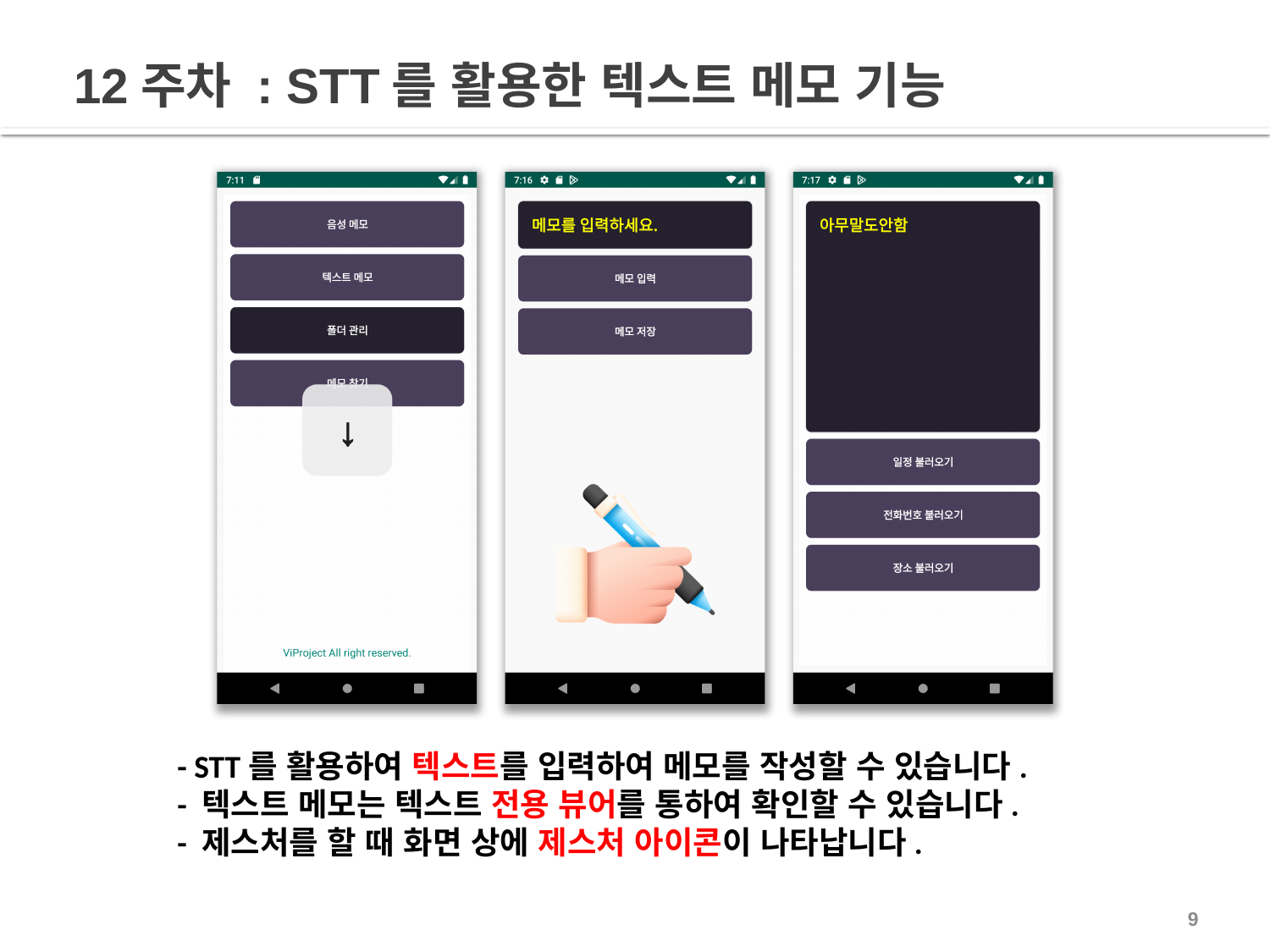

# 12주차 : STT를 활용한 텍스트 메모 기능

 - STT를 활용하여 텍스트를 입력하여 메모를 작성할 수 있습니다.
 - 텍스트 메모는 텍스트 전용 뷰어를 통하여 확인할 수 있습니다.
 - 제스처를 할 때 화면 상에 제스처 아이콘이 나타납니다.
9